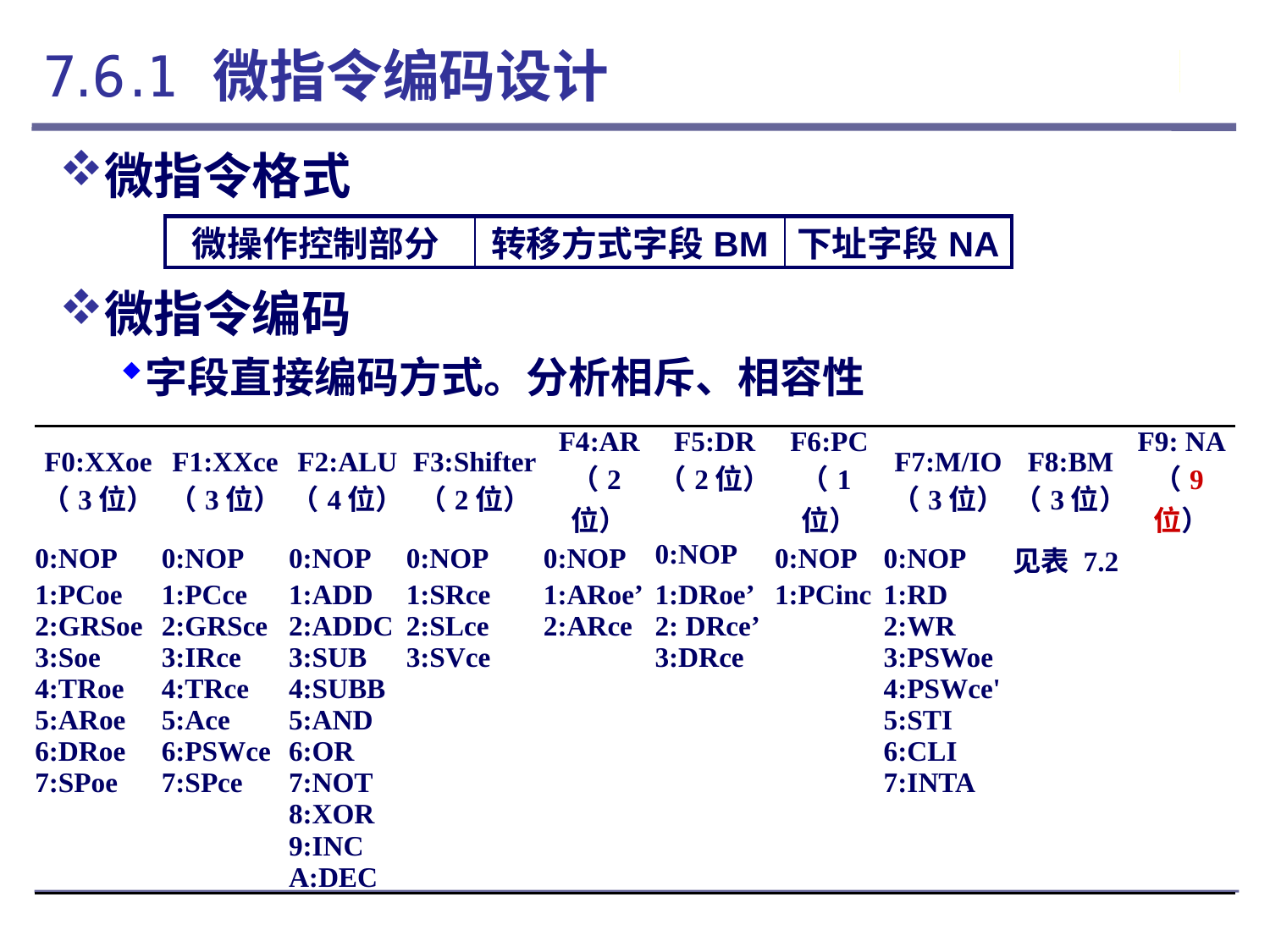

# 7.6.1 微指令编码设计

微指令格式

微指令编码
字段直接编码方式。分析相斥、相容性
| 微操作控制部分 | 转移方式字段BM | 下址字段NA |
| --- | --- | --- |
| F0:XXoe （3位） | F1:XXce （3位） | F2:ALU （4位） | F3:Shifter （2位） | F4:AR （2位） | F5:DR （2位） | F6:PC （1位） | F7:M/IO （3位） | F8:BM （3位） | F9: NA （9位） |
| --- | --- | --- | --- | --- | --- | --- | --- | --- | --- |
| 0:NOP | 0:NOP | 0:NOP | 0:NOP | 0:NOP | 0:NOP | 0:NOP | 0:NOP | 见表 7.2 |  |
| 1:PCoe | 1:PCce | 1:ADD | 1:SRce | 1:ARoe’ | 1:DRoe’ | 1:PCinc | 1:RD |  |  |
| 2:GRSoe | 2:GRSce | 2:ADDC | 2:SLce | 2:ARce | 2: DRce’ |  | 2:WR |  |  |
| 3:Soe | 3:IRce | 3:SUB | 3:SVce |  | 3:DRce |  | 3:PSWoe |  |  |
| 4:TRoe | 4:TRce | 4:SUBB |  |  |  |  | 4:PSWce' |  |  |
| 5:ARoe | 5:Ace | 5:AND |  |  |  |  | 5:STI |  |  |
| 6:DRoe | 6:PSWce | 6:OR |  |  |  |  | 6:CLI |  |  |
| 7:SPoe | 7:SPce | 7:NOT |  |  |  |  | 7:INTA |  |  |
|  |  | 8:XOR |  |  |  |  |  |  |  |
|  |  | 9:INC |  |  |  |  |  |  |  |
|  |  | A:DEC |  |  |  |  |  |  |  |
7